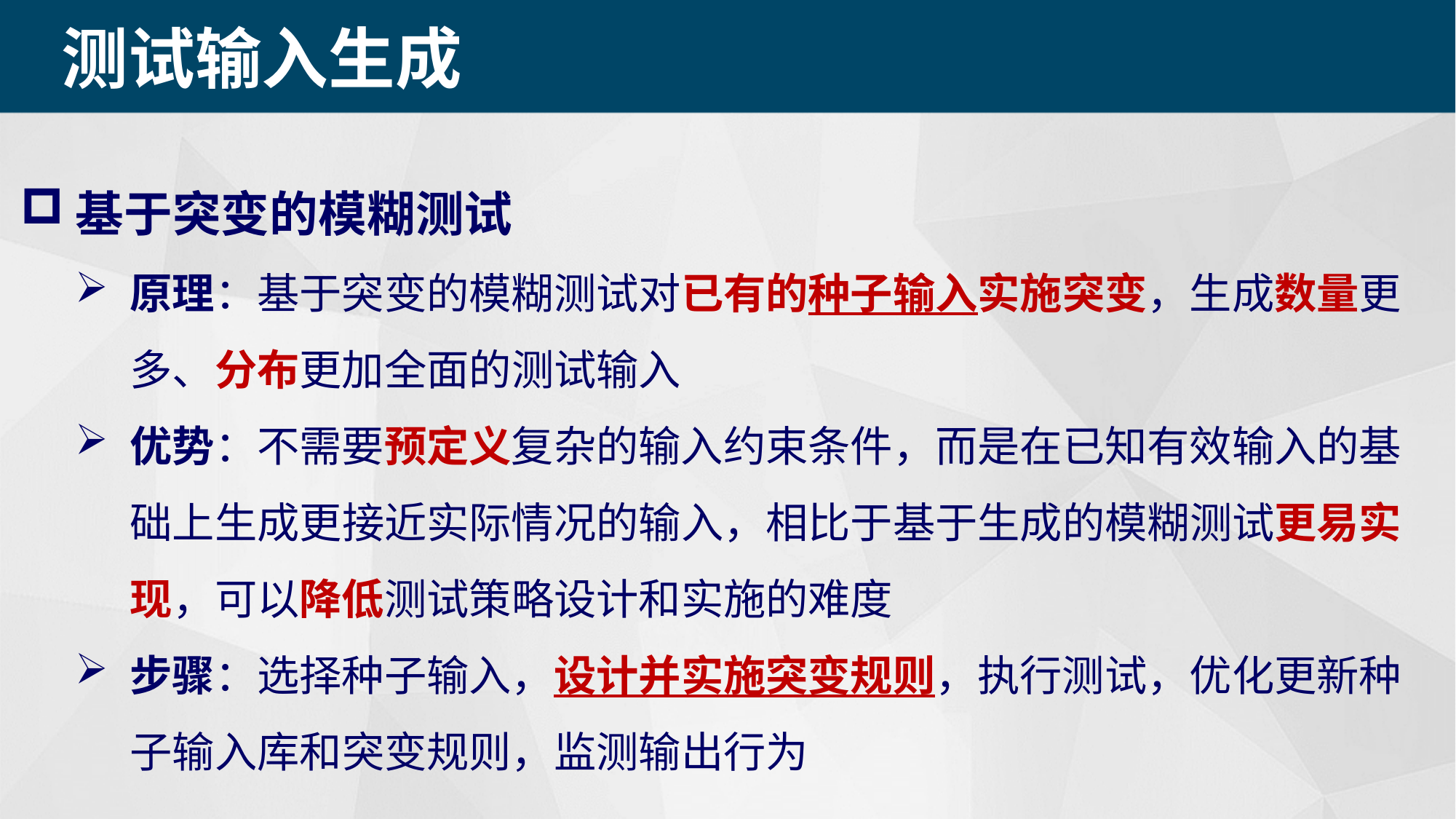

测试输入生成
基于突变的模糊测试
原理：基于突变的模糊测试对已有的种子输入实施突变，生成数量更多、分布更加全面的测试输入
优势：不需要预定义复杂的输入约束条件，而是在已知有效输入的基础上生成更接近实际情况的输入，相比于基于生成的模糊测试更易实现，可以降低测试策略设计和实施的难度
步骤：选择种子输入，设计并实施突变规则，执行测试，优化更新种子输入库和突变规则，监测输出行为